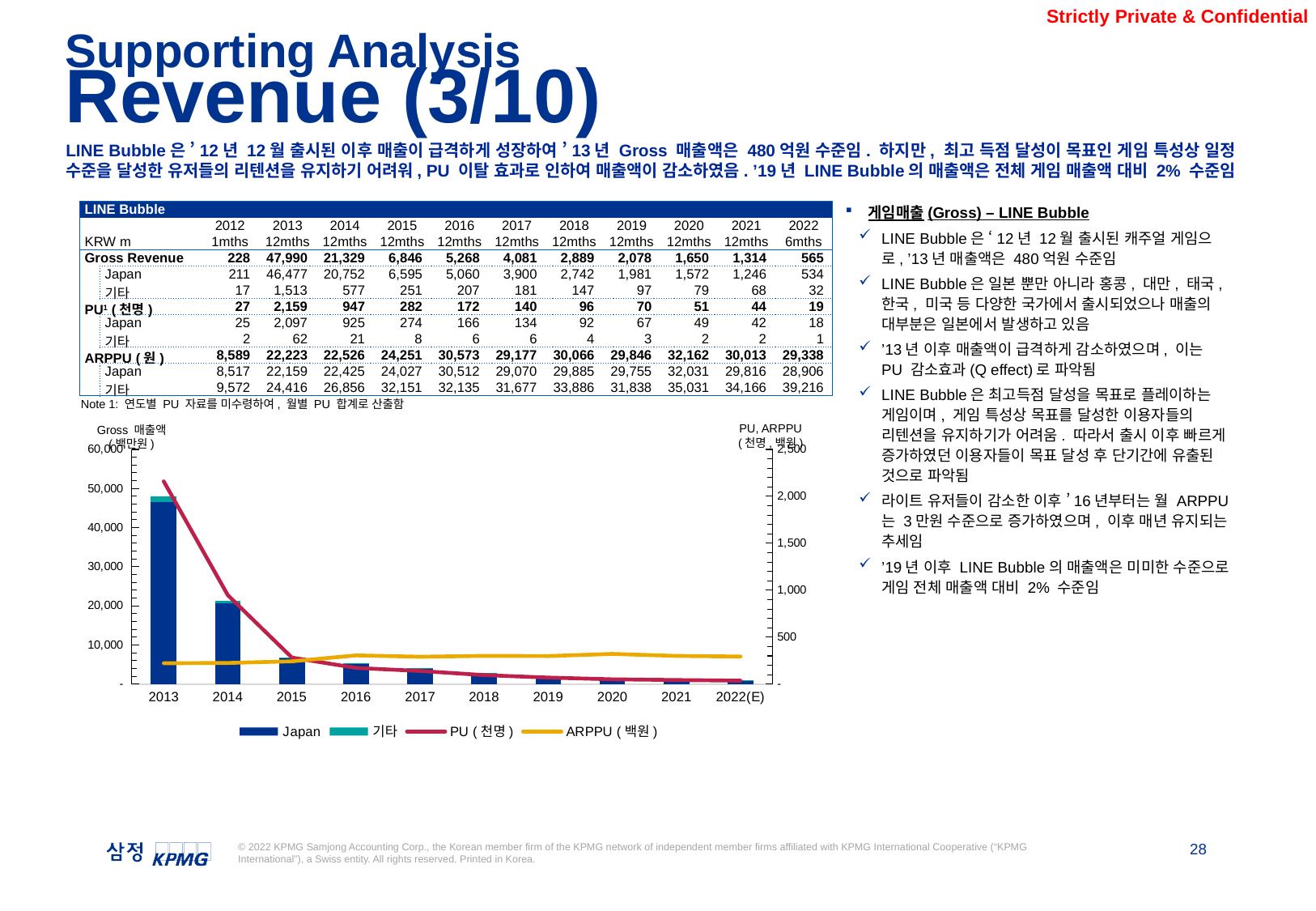

Supporting Analysis
Revenue (3/10)
LINE Bubble은 ’12년 12월 출시된 이후 매출이 급격하게 성장하여 ’13년 Gross 매출액은 480억원 수준임. 하지만, 최고 득점 달성이 목표인 게임 특성상 일정 수준을 달성한 유저들의 리텐션을 유지하기 어려워, PU 이탈 효과로 인하여 매출액이 감소하였음. ’19년 LINE Bubble의 매출액은 전체 게임 매출액 대비 2% 수준임
| LINE Bubble |  |  |  |  |  |  |  |  |  |  |  |  |  |
| --- | --- | --- | --- | --- | --- | --- | --- | --- | --- | --- | --- | --- | --- |
|  |  |  | 2012 | 2013 | 2014 | 2015 | 2016 | 2017 | 2018 | 2019 | 2020 | 2021 | 2022 |
| KRW m |  |  | 1mths | 12mths | 12mths | 12mths | 12mths | 12mths | 12mths | 12mths | 12mths | 12mths | 6mths |
| Gross Revenue |  |  | 228 | 47,990 | 21,329 | 6,846 | 5,268 | 4,081 | 2,889 | 2,078 | 1,650 | 1,314 | 565 |
|  | Japan |  | 211 | 46,477 | 20,752 | 6,595 | 5,060 | 3,900 | 2,742 | 1,981 | 1,572 | 1,246 | 534 |
|  | 기타 |  | 17 | 1,513 | 577 | 251 | 207 | 181 | 147 | 97 | 79 | 68 | 32 |
| PU1 (천명) |  |  | 27 | 2,159 | 947 | 282 | 172 | 140 | 96 | 70 | 51 | 44 | 19 |
|  | Japan |  | 25 | 2,097 | 925 | 274 | 166 | 134 | 92 | 67 | 49 | 42 | 18 |
|  | 기타 |  | 2 | 62 | 21 | 8 | 6 | 6 | 4 | 3 | 2 | 2 | 1 |
| ARPPU (원) |  |  | 8,589 | 22,223 | 22,526 | 24,251 | 30,573 | 29,177 | 30,066 | 29,846 | 32,162 | 30,013 | 29,338 |
|  | Japan |  | 8,517 | 22,159 | 22,425 | 24,027 | 30,512 | 29,070 | 29,885 | 29,755 | 32,031 | 29,816 | 28,906 |
|  | 기타 |  | 9,572 | 24,416 | 26,856 | 32,151 | 32,135 | 31,677 | 33,886 | 31,838 | 35,031 | 34,166 | 39,216 |
게임매출(Gross) – LINE Bubble
LINE Bubble은 ‘12년 12월 출시된 캐주얼 게임으로, ’13년 매출액은 480억원 수준임
LINE Bubble은 일본 뿐만 아니라 홍콩, 대만, 태국, 한국, 미국 등 다양한 국가에서 출시되었으나 매출의 대부분은 일본에서 발생하고 있음
’13년 이후 매출액이 급격하게 감소하였으며, 이는 PU 감소효과(Q effect)로 파악됨
LINE Bubble은 최고득점 달성을 목표로 플레이하는 게임이며, 게임 특성상 목표를 달성한 이용자들의 리텐션을 유지하기가 어려움. 따라서 출시 이후 빠르게 증가하였던 이용자들이 목표 달성 후 단기간에 유출된 것으로 파악됨
라이트 유저들이 감소한 이후 ’16년부터는 월 ARPPU는 3만원 수준으로 증가하였으며, 이후 매년 유지되는 추세임
’19년 이후 LINE Bubble의 매출액은 미미한 수준으로 게임 전체 매출액 대비 2% 수준임

Note 1: 연도별 PU 자료를 미수령하여, 월별 PU 합계로 산출함
PU, ARPPU
(천명,백원)
Gross 매출액 (백만원)

### Chart

| Category | Japan | 기타 | PU (천명) | ARPPU (백원) |
|---|---|---|---|---|
| 2013 | 46477.2752849503 | 1513.1473764198963 | 2159.4620000000004 | 222.23323522882177 |
| 2014 | 20752.4087755013 | 576.7060256313052 | 946.882 | 225.2563128365795 |
| 2015 | 6595.146093035401 | 250.74856555789938 | 282.2920000000001 | 242.51111114000037 |
| 2016 | 5060.0716994014 | 207.46334072460013 | 172.294 | 305.7294531513576 |
| 2017 | 3900.2907767019 | 180.74731408840034 | 139.87300000000002 | 291.7673954794921 |
| 2018 | 2741.7303928012 | 146.79317863950018 | 96.07400000000001 | 300.6561162687824 |
| 2019 | 1981.0756044851003 | 97.39239857400003 | 69.63900000000001 | 298.4632178892718 |
| 2020 | 1571.5500980343 | 78.50443744649988 | 51.30499999999999 | 321.61671094061006 |
| 2021 | 1246.0069941833 | 67.71694013199976 | 43.772 | 300.12883448672665 |
| 2022(E) | 1026.213958320402 | 60.869675801086814 | 37.05354606019939 | 293.3818081420192 |